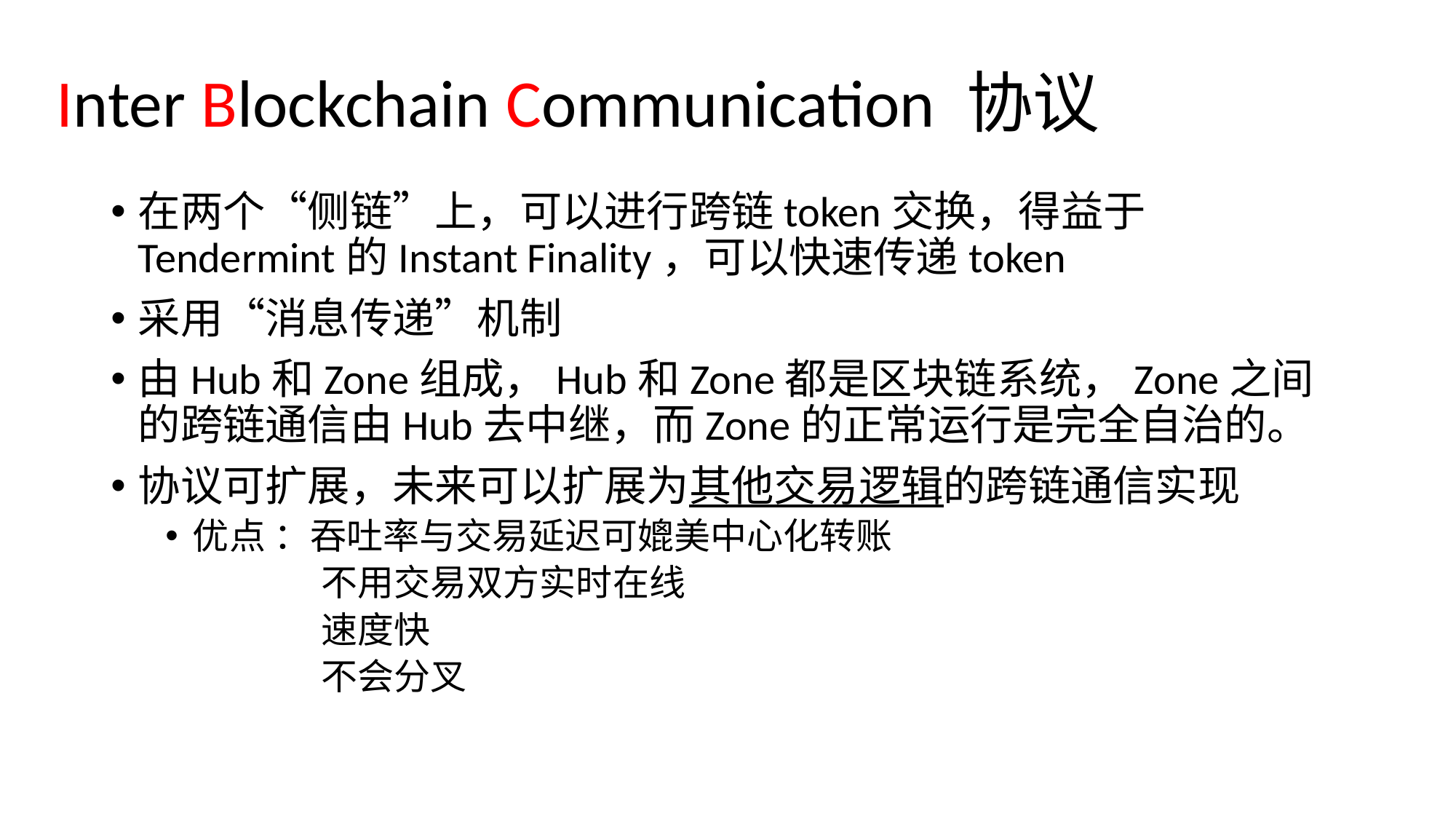

# Inter Blockchain Communication 协议
在两个“侧链”上，可以进行跨链token交换，得益于Tendermint的Instant Finality，可以快速传递token
采用“消息传递”机制
由Hub和Zone组成，Hub和Zone都是区块链系统，Zone之间的跨链通信由Hub去中继，而Zone的正常运行是完全自治的。
协议可扩展，未来可以扩展为其他交易逻辑的跨链通信实现
优点 ：吞吐率与交易延迟可媲美中心化转账
                  不用交易双方实时在线
                  速度快
                  不会分叉